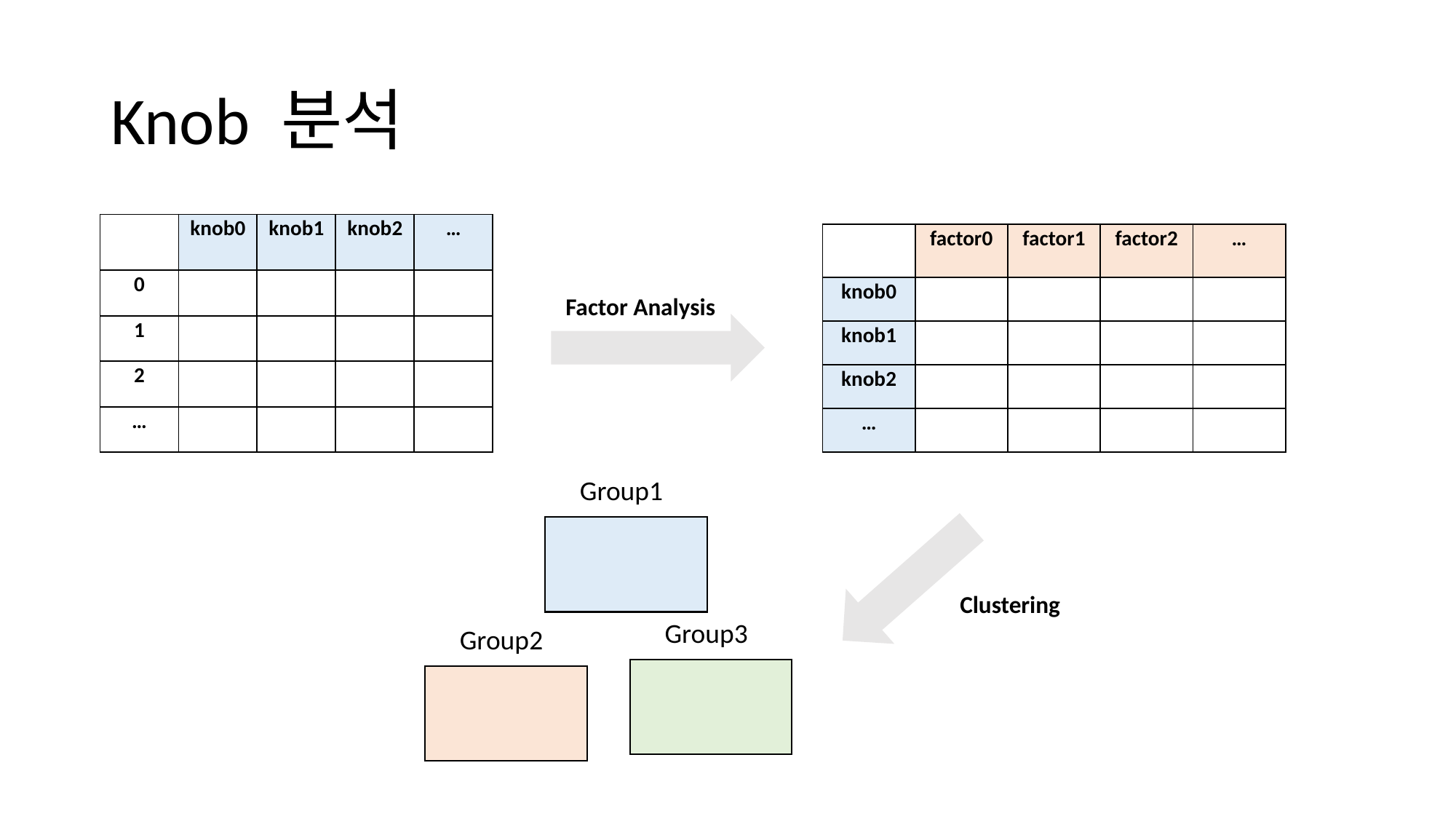

# Knob 분석
|  | knob0 | knob1 | knob2 | … |
| --- | --- | --- | --- | --- |
| 0 |  |  |  |  |
| 1 |  |  |  |  |
| 2 |  |  |  |  |
| … |  |  |  |  |
|  | factor0 | factor1 | factor2 | … |
| --- | --- | --- | --- | --- |
| knob0 |  |  |  |  |
| knob1 |  |  |  |  |
| knob2 |  |  |  |  |
| … |  |  |  |  |
Factor Analysis

Group1

Group3
Group2

Clustering